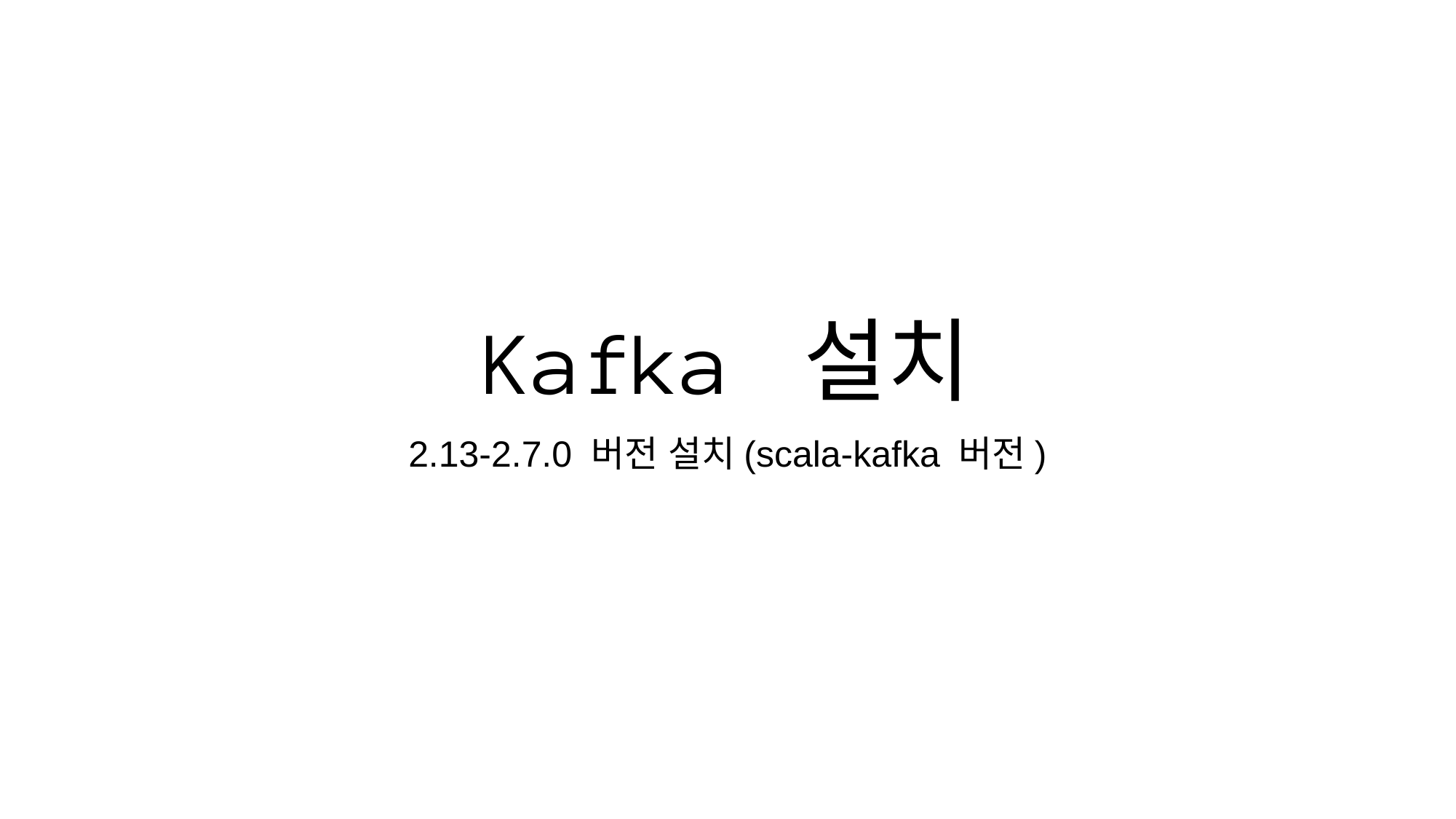

# Kafka 설치
2.13-2.7.0 버전 설치(scala-kafka 버전)